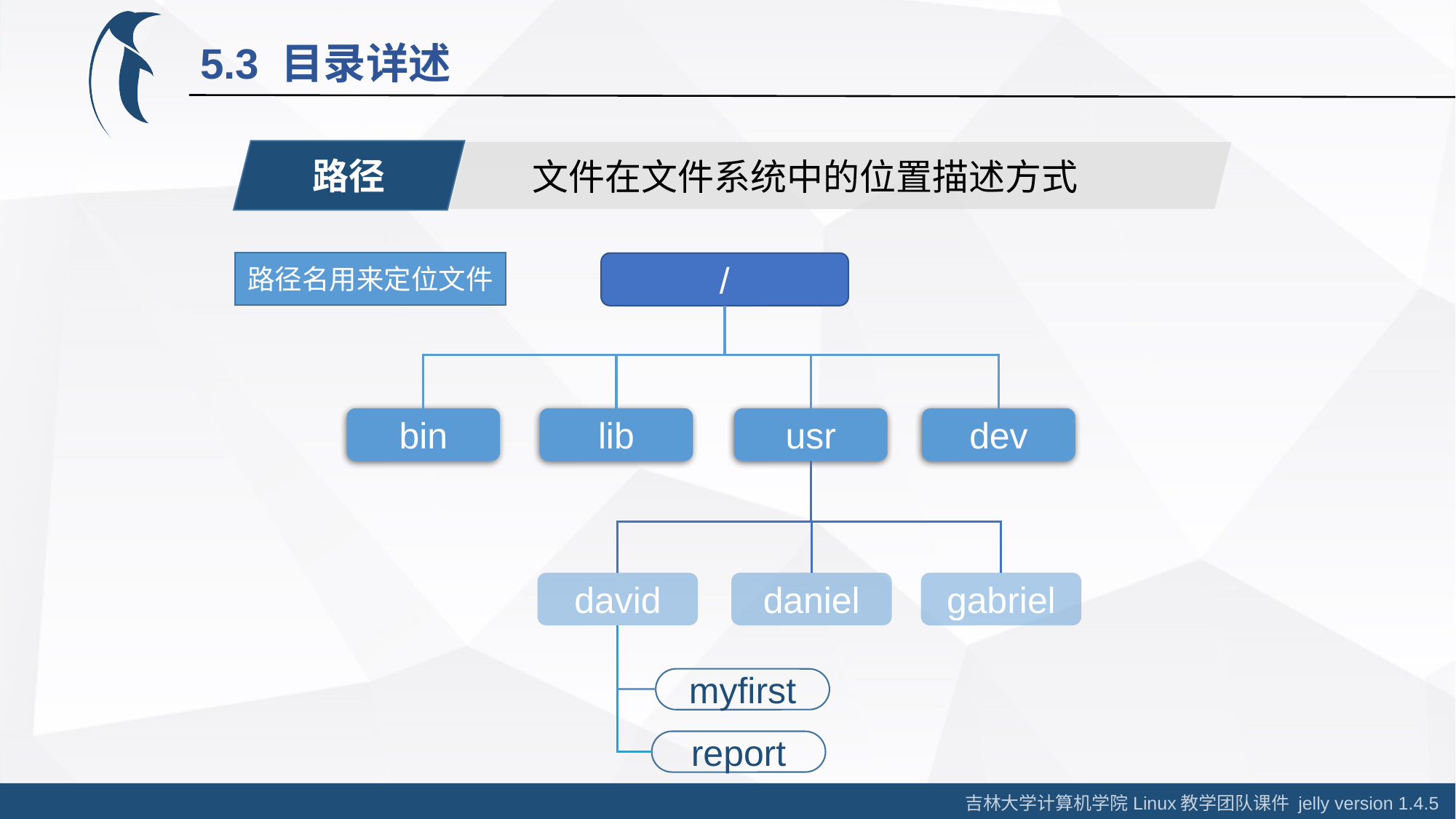

5.3 目录详述
路径
文件在文件系统中的位置描述方式
路径名用来定位文件
/
dev
usr
lib
bin
gabriel
david
daniel
myfirst
report